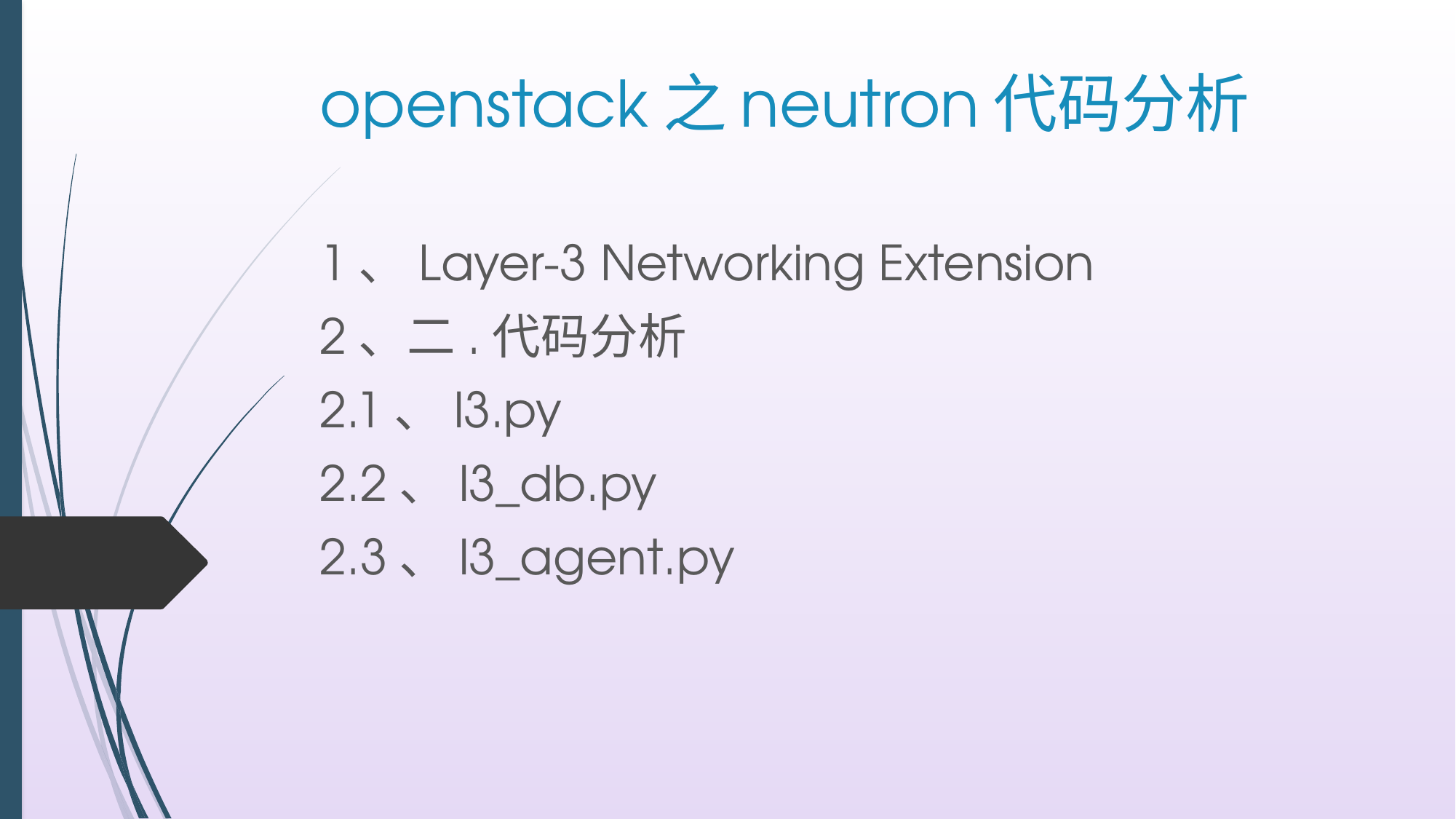

# openstack之neutron代码分析
1、Layer-3 Networking Extension
2、二.代码分析
2.1、l3.py
2.2、l3_db.py
2.3、l3_agent.py